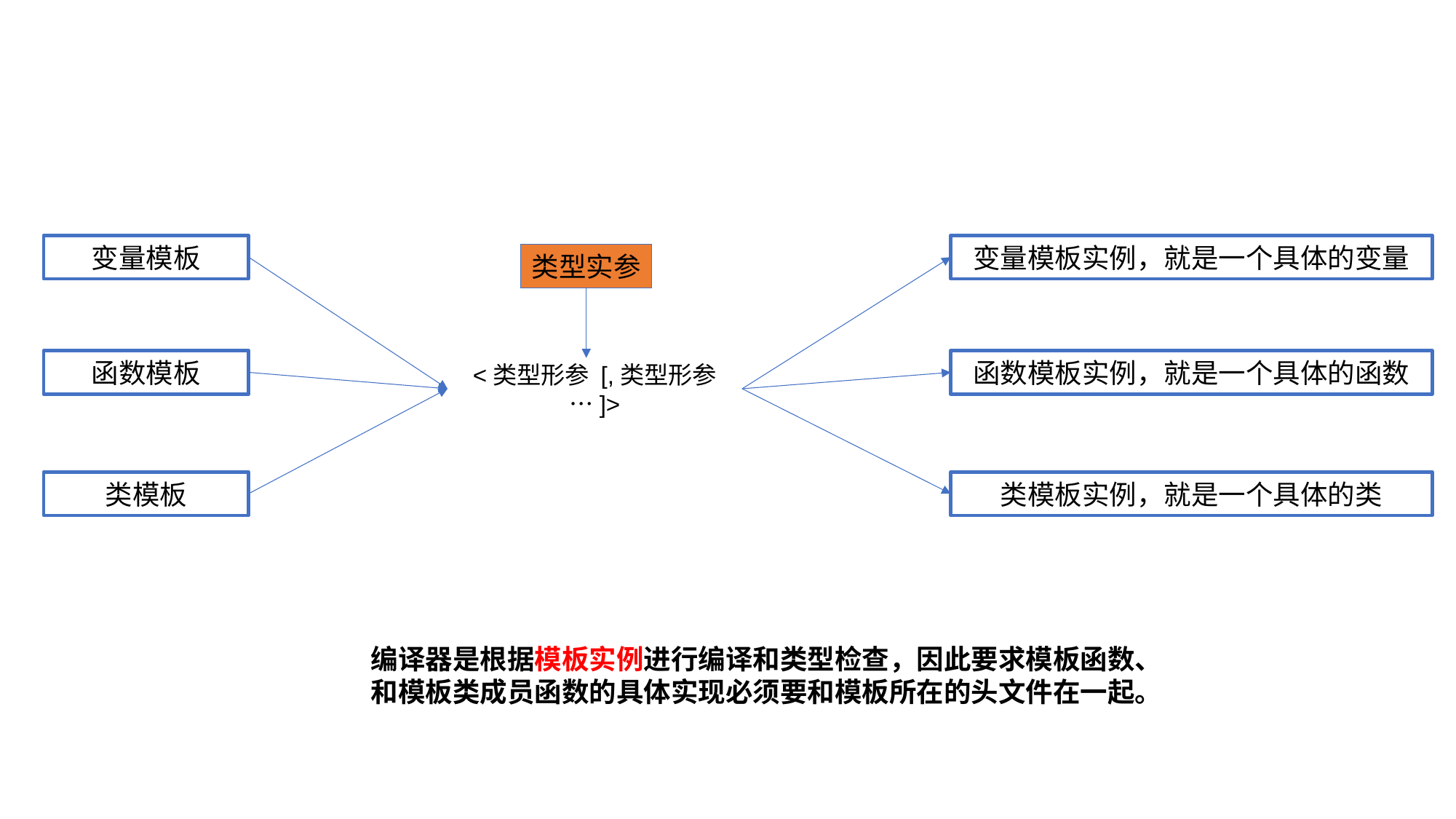

变量模板
变量模板实例，就是一个具体的变量
类型实参
函数模板
函数模板实例，就是一个具体的函数
<类型形参 [,类型形参…]>
类模板
类模板实例，就是一个具体的类
编译器是根据模板实例进行编译和类型检查，因此要求模板函数、和模板类成员函数的具体实现必须要和模板所在的头文件在一起。